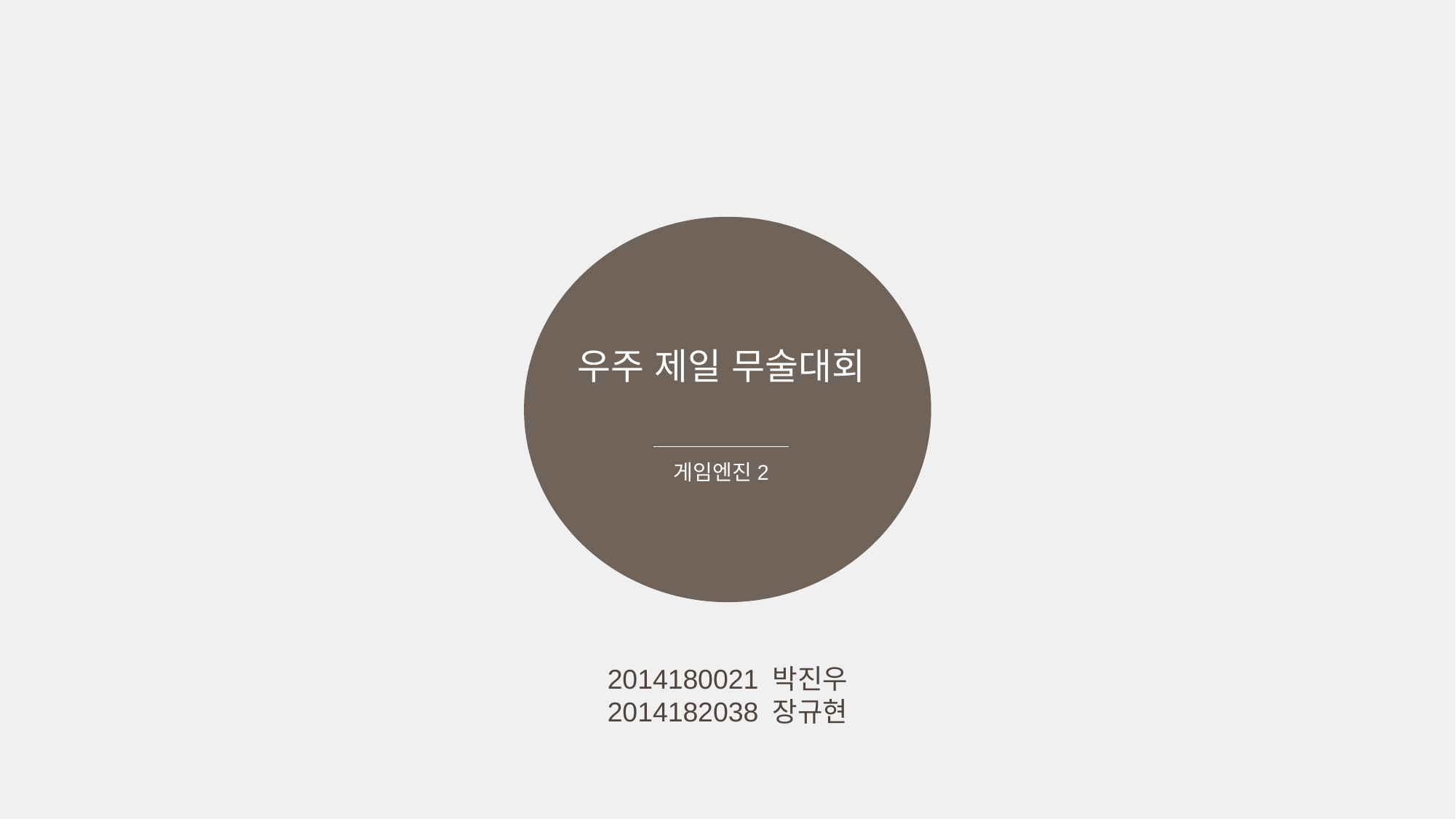

우주 제일 무술대회
게임엔진2
2014180021 박진우
2014182038 장규현